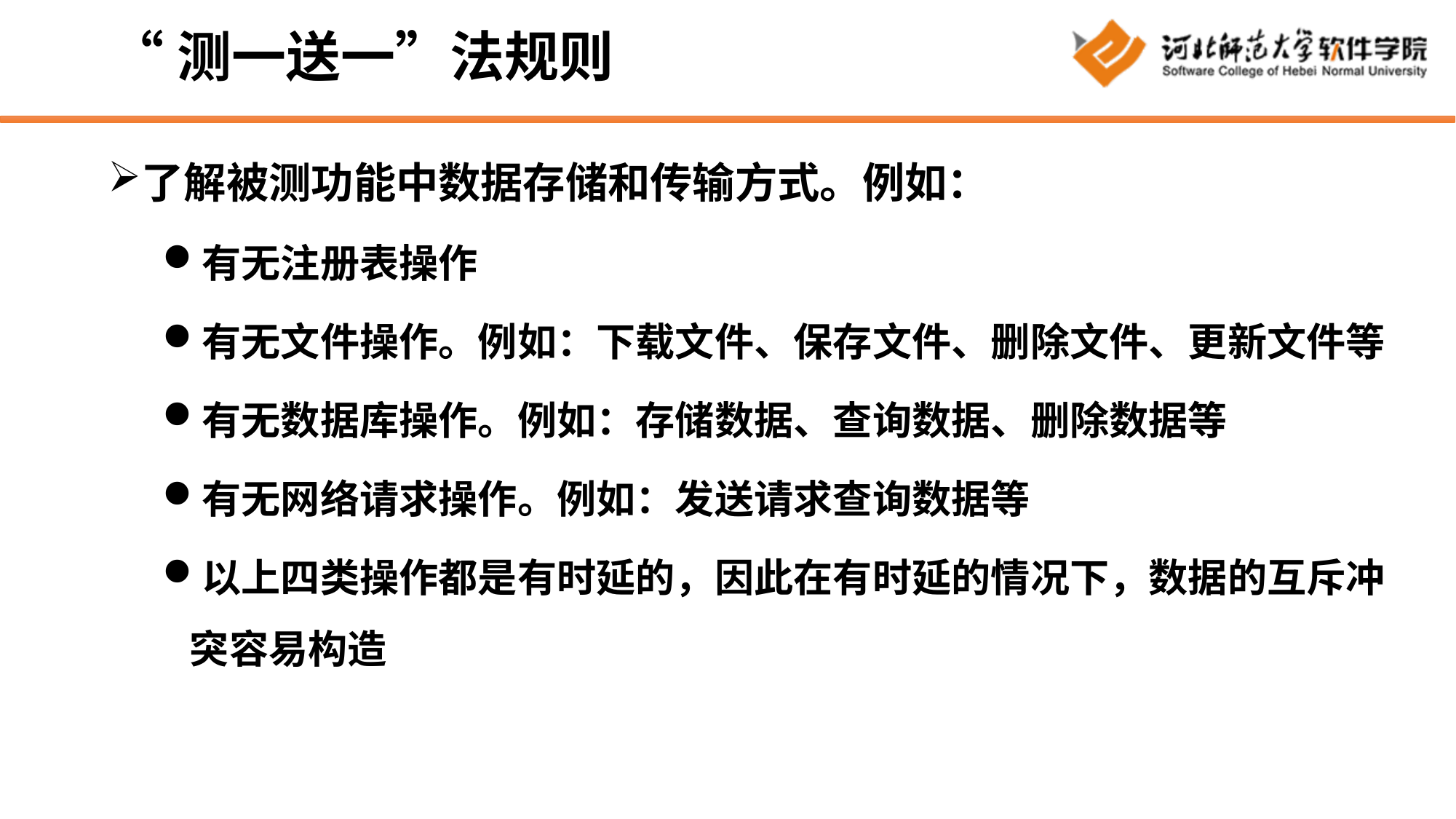

# “测一送一”法规则
了解被测功能中数据存储和传输方式。例如：
有无注册表操作
有无文件操作。例如：下载文件、保存文件、删除文件、更新文件等
有无数据库操作。例如：存储数据、查询数据、删除数据等
有无网络请求操作。例如：发送请求查询数据等
以上四类操作都是有时延的，因此在有时延的情况下，数据的互斥冲突容易构造